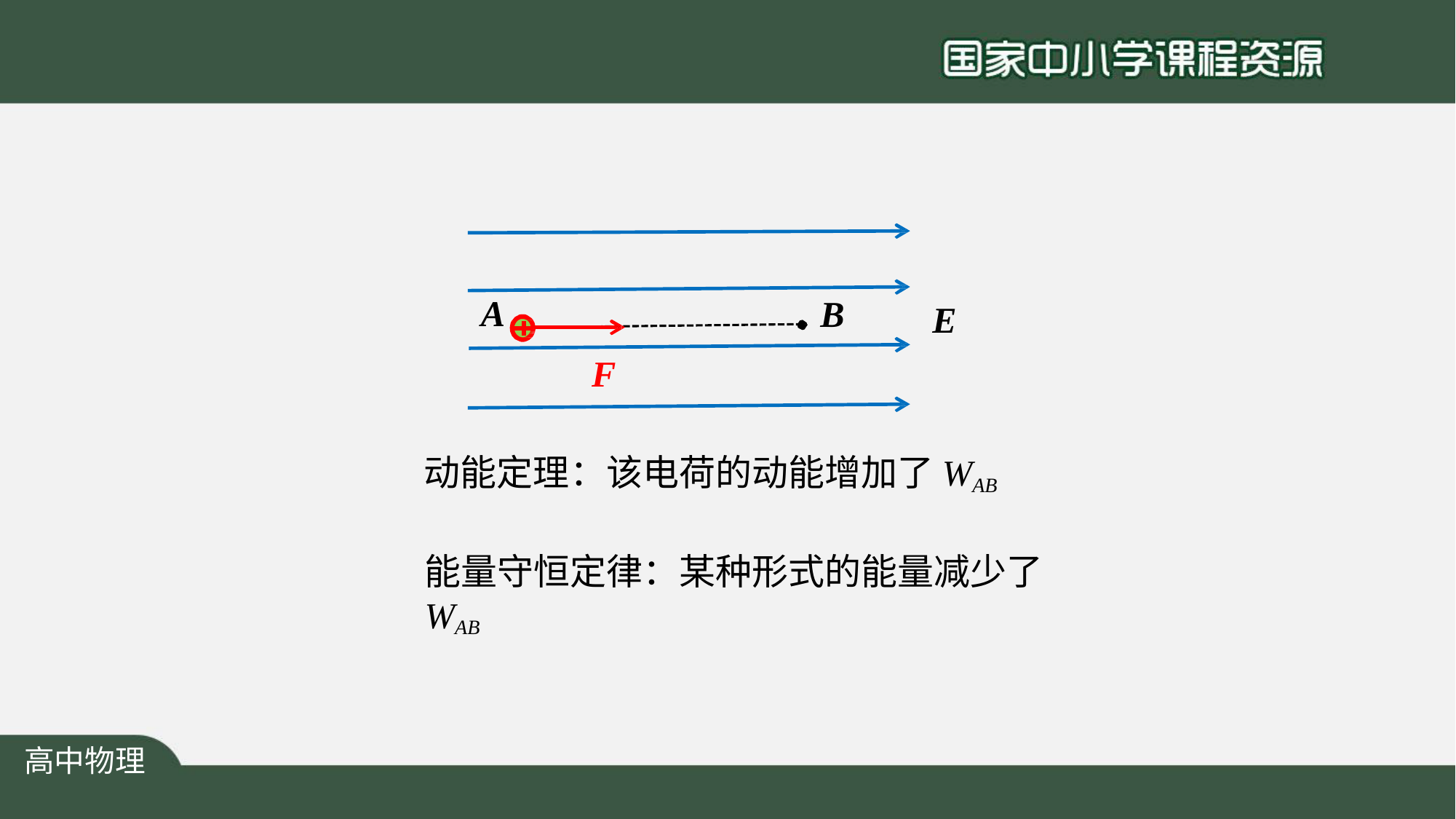

A
B
E

F

动能定理：该电荷的动能增加了WAB

能量守恒定律：某种形式的能量减少了WAB

高中物理